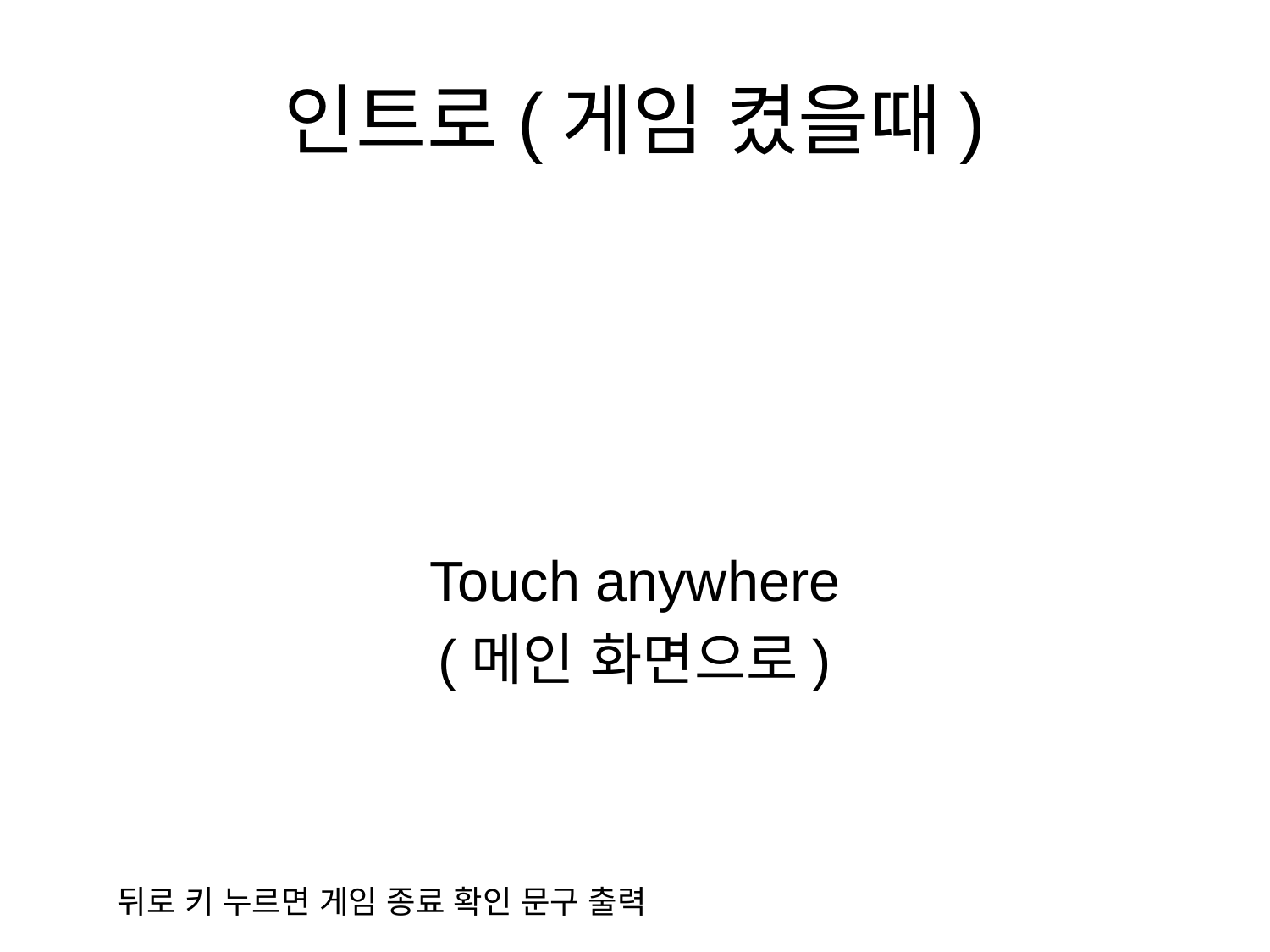

# 인트로(게임 켰을때)

Touch anywhere
(메인 화면으로)

뒤로 키 누르면 게임 종료 확인 문구 출력